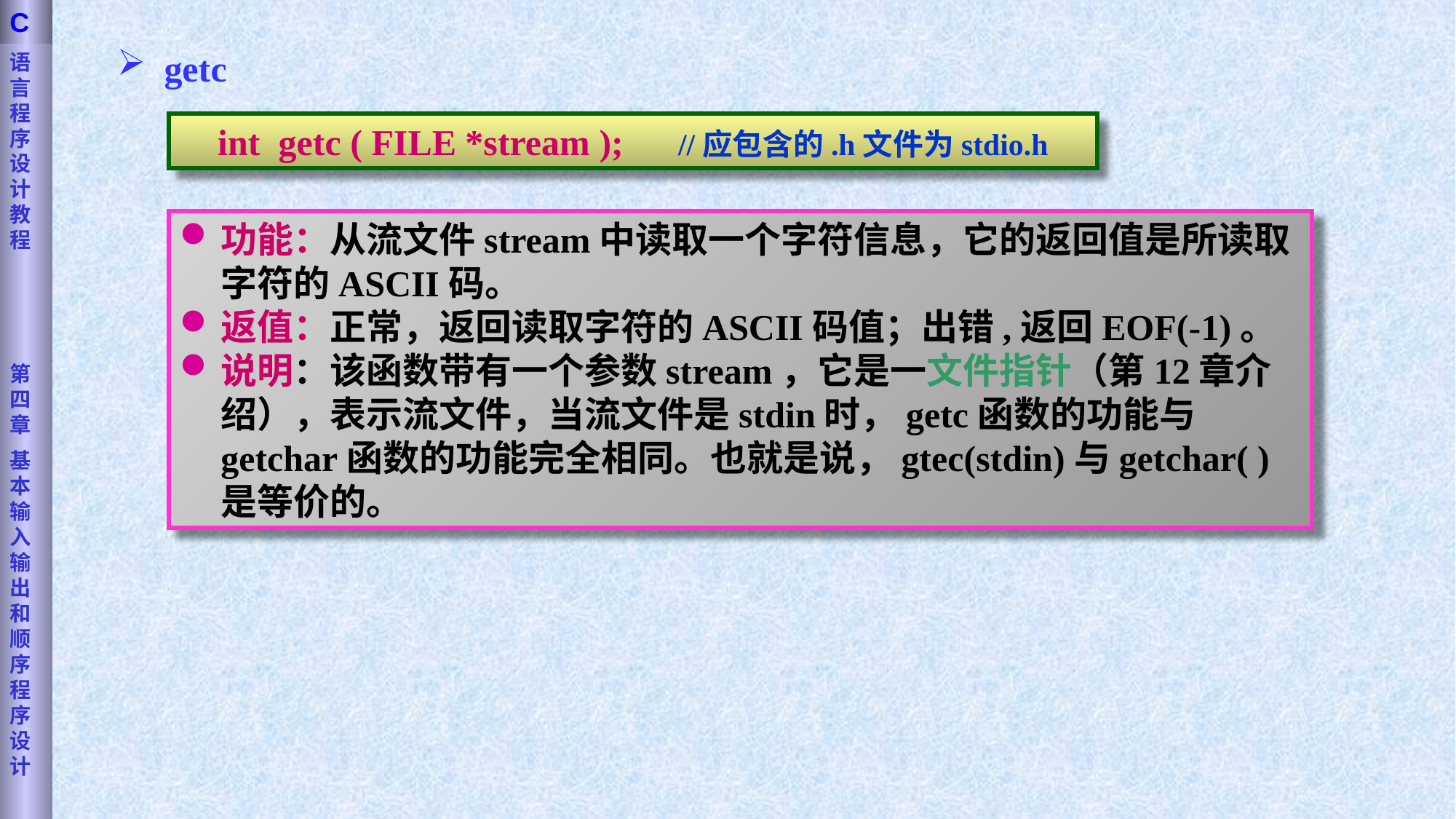

语言程序设计教程

第四章
基本输入输出和顺序程序设计
C
  getc
int  getc ( FILE *stream );      //应包含的.h文件为stdio.h
功能：从流文件stream中读取一个字符信息，它的返回值是所读取字符的ASCII码。
返值：正常，返回读取字符的ASCII码值；出错,返回EOF(-1)。
说明：该函数带有一个参数stream，它是一文件指针（第12章介绍），表示流文件，当流文件是stdin时，getc函数的功能与getchar函数的功能完全相同。也就是说，gtec(stdin)与getchar( )是等价的。